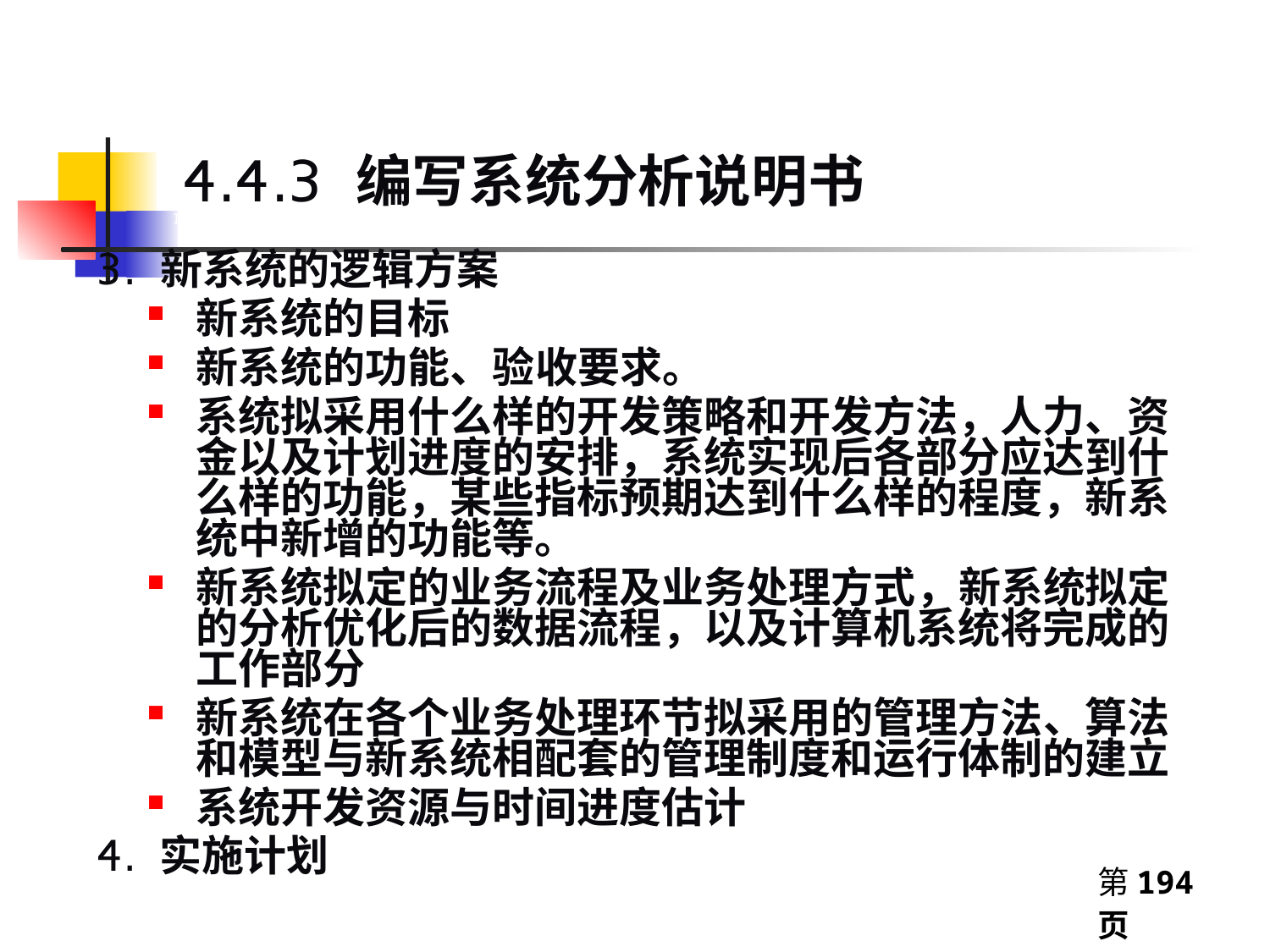

1.5.4MIS的结构
 4.4.3 编写系统分析说明书
3. 新系统的逻辑方案
新系统的目标
新系统的功能、验收要求。
系统拟采用什么样的开发策略和开发方法，人力、资金以及计划进度的安排，系统实现后各部分应达到什么样的功能，某些指标预期达到什么样的程度，新系统中新增的功能等。
新系统拟定的业务流程及业务处理方式，新系统拟定的分析优化后的数据流程，以及计算机系统将完成的工作部分
新系统在各个业务处理环节拟采用的管理方法、算法和模型与新系统相配套的管理制度和运行体制的建立
系统开发资源与时间进度估计
4. 实施计划